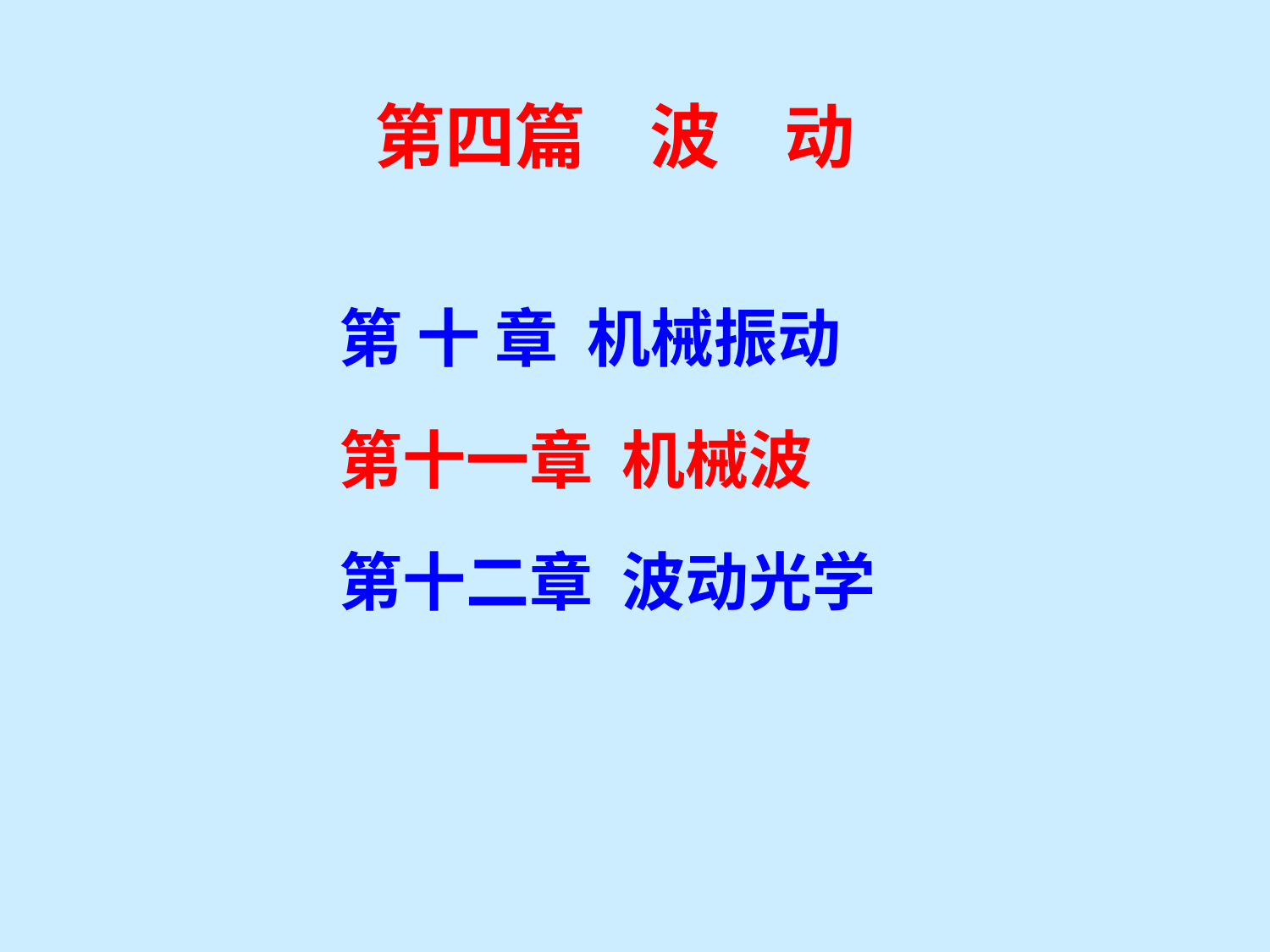

第四篇    波    动
第 十 章  机械振动
第十一章  机械波
第十二章  波动光学
1